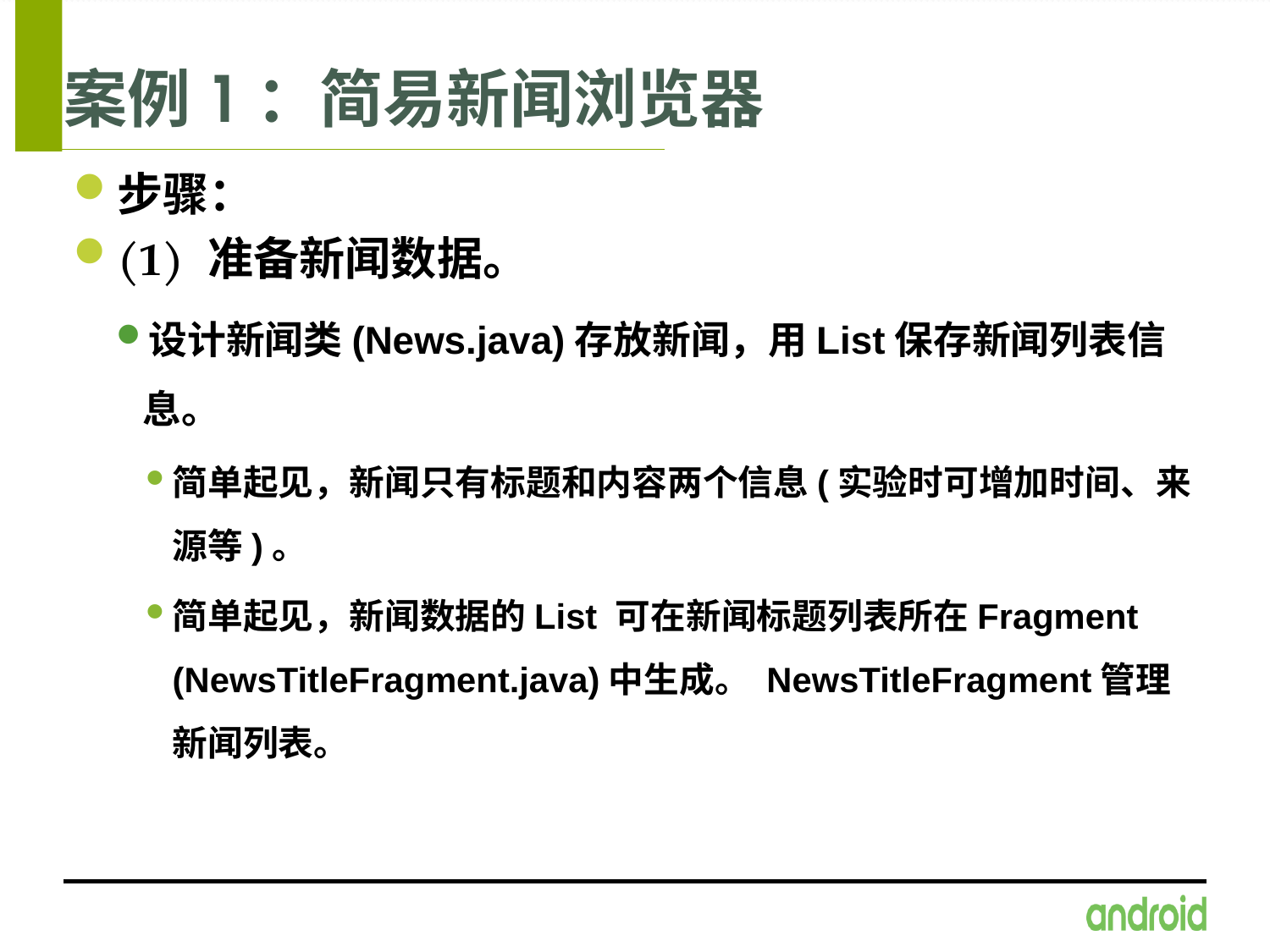

# 案例1：简易新闻浏览器
步骤：
(1) 准备新闻数据。
设计新闻类(News.java)存放新闻，用List保存新闻列表信息。
简单起见，新闻只有标题和内容两个信息(实验时可增加时间、来源等)。
简单起见，新闻数据的List 可在新闻标题列表所在Fragment (NewsTitleFragment.java)中生成。 NewsTitleFragment管理新闻列表。